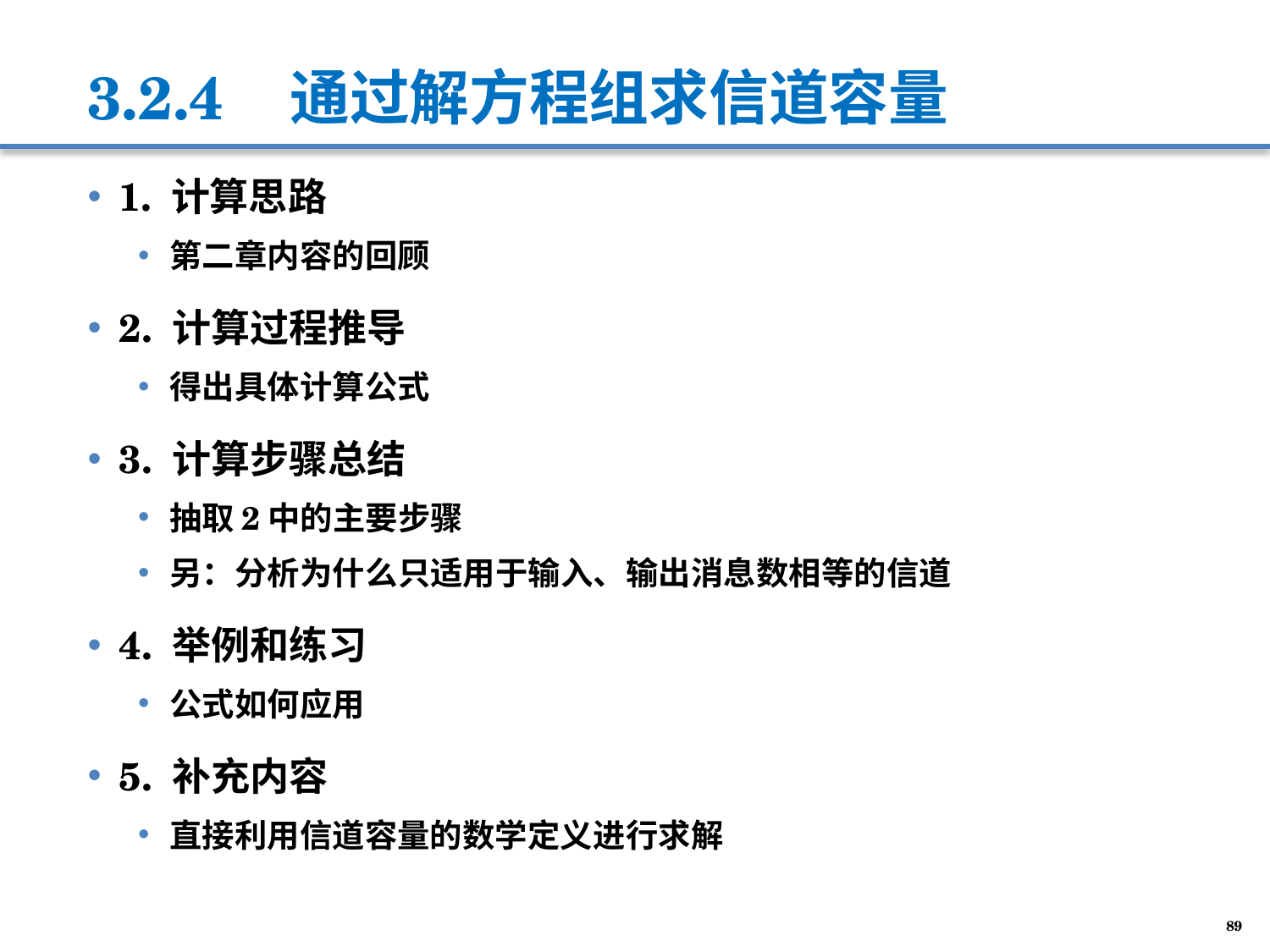

# 3.2.4   通过解方程组求信道容量
1. 计算思路
第二章内容的回顾
2. 计算过程推导
得出具体计算公式
3. 计算步骤总结
抽取2中的主要步骤
另：分析为什么只适用于输入、输出消息数相等的信道
4. 举例和练习
公式如何应用
5. 补充内容
直接利用信道容量的数学定义进行求解
89